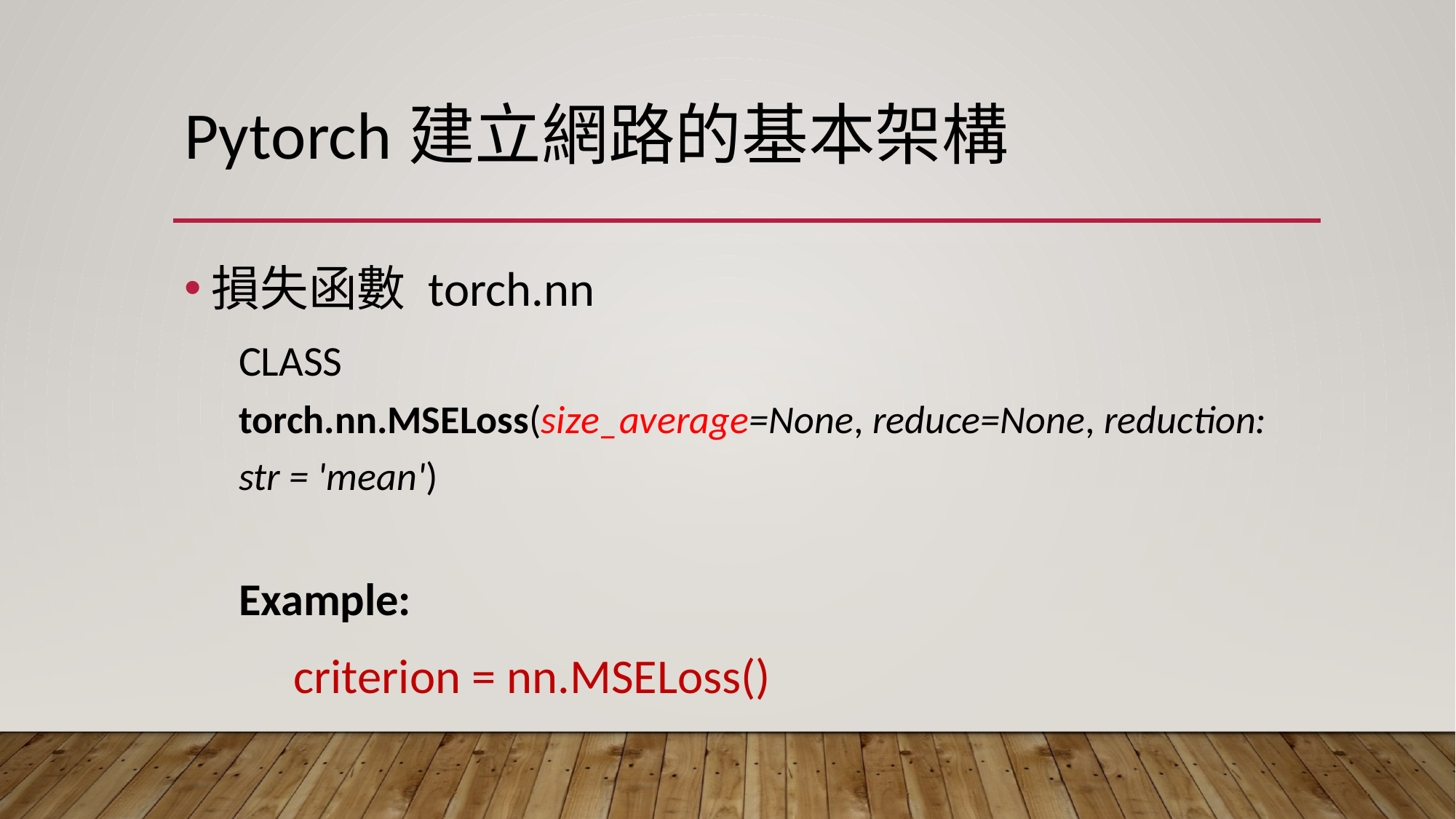

# Pytorch建立網路的基本架構
損失函數 torch.nn
CLASS  torch.nn.MSELoss(size_average=None, reduce=None, reduction: str = 'mean')

Example:
	criterion = nn.MSELoss()